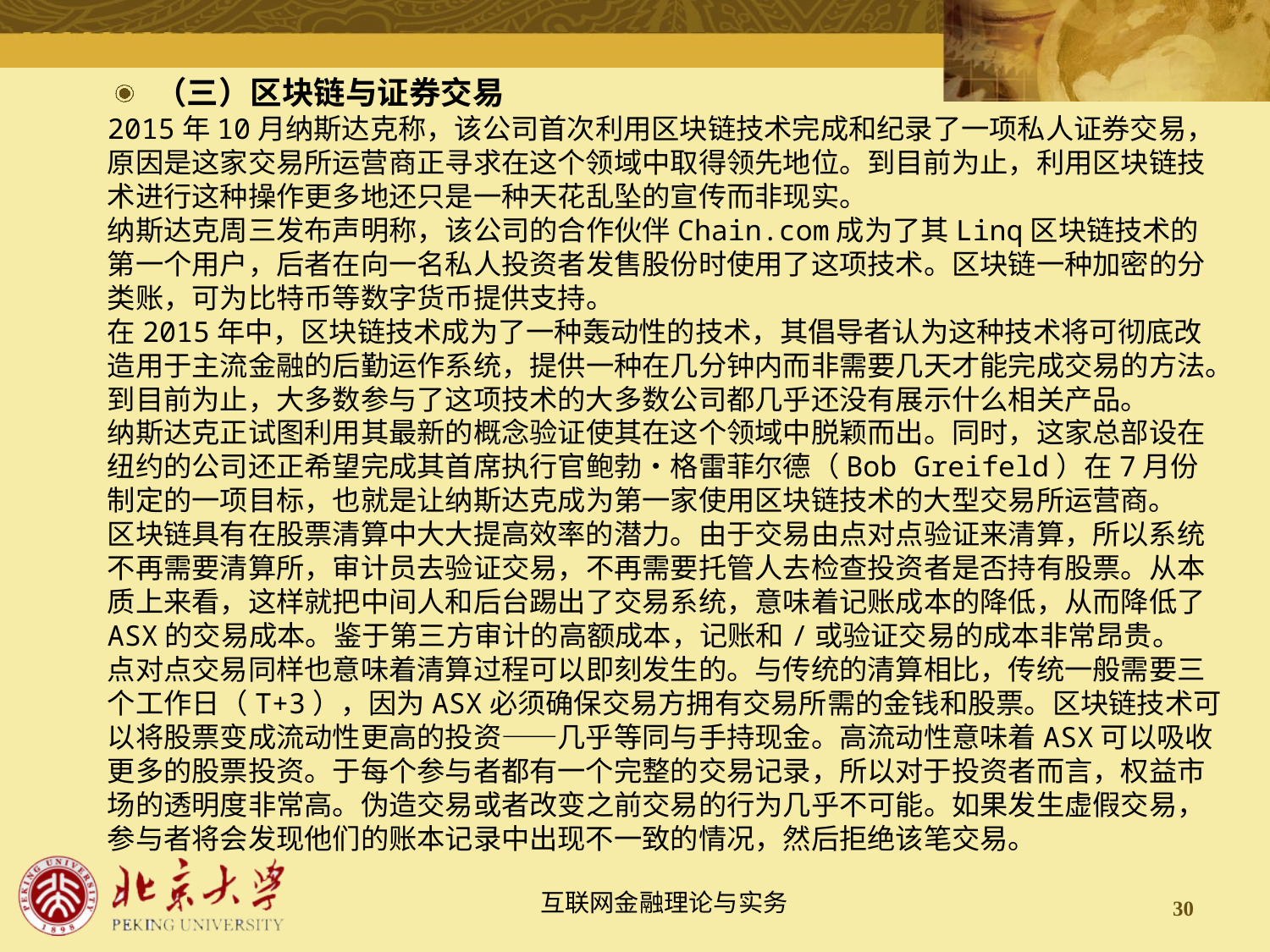

（三）区块链与证券交易
2015年10月纳斯达克称，该公司首次利用区块链技术完成和纪录了一项私人证券交易，原因是这家交易所运营商正寻求在这个领域中取得领先地位。到目前为止，利用区块链技术进行这种操作更多地还只是一种天花乱坠的宣传而非现实。
纳斯达克周三发布声明称，该公司的合作伙伴Chain.com成为了其Linq区块链技术的第一个用户，后者在向一名私人投资者发售股份时使用了这项技术。区块链一种加密的分类账，可为比特币等数字货币提供支持。
在2015年中，区块链技术成为了一种轰动性的技术，其倡导者认为这种技术将可彻底改造用于主流金融的后勤运作系统，提供一种在几分钟内而非需要几天才能完成交易的方法。到目前为止，大多数参与了这项技术的大多数公司都几乎还没有展示什么相关产品。
纳斯达克正试图利用其最新的概念验证使其在这个领域中脱颖而出。同时，这家总部设在纽约的公司还正希望完成其首席执行官鲍勃•格雷菲尔德（Bob Greifeld）在7月份制定的一项目标，也就是让纳斯达克成为第一家使用区块链技术的大型交易所运营商。
区块链具有在股票清算中大大提高效率的潜力。由于交易由点对点验证来清算，所以系统不再需要清算所，审计员去验证交易，不再需要托管人去检查投资者是否持有股票。从本质上来看，这样就把中间人和后台踢出了交易系统，意味着记账成本的降低，从而降低了ASX的交易成本。鉴于第三方审计的高额成本，记账和/或验证交易的成本非常昂贵。
点对点交易同样也意味着清算过程可以即刻发生的。与传统的清算相比，传统一般需要三个工作日（T+3），因为ASX必须确保交易方拥有交易所需的金钱和股票。区块链技术可以将股票变成流动性更高的投资——几乎等同与手持现金。高流动性意味着ASX可以吸收更多的股票投资。于每个参与者都有一个完整的交易记录，所以对于投资者而言，权益市场的透明度非常高。伪造交易或者改变之前交易的行为几乎不可能。如果发生虚假交易，参与者将会发现他们的账本记录中出现不一致的情况，然后拒绝该笔交易。
30